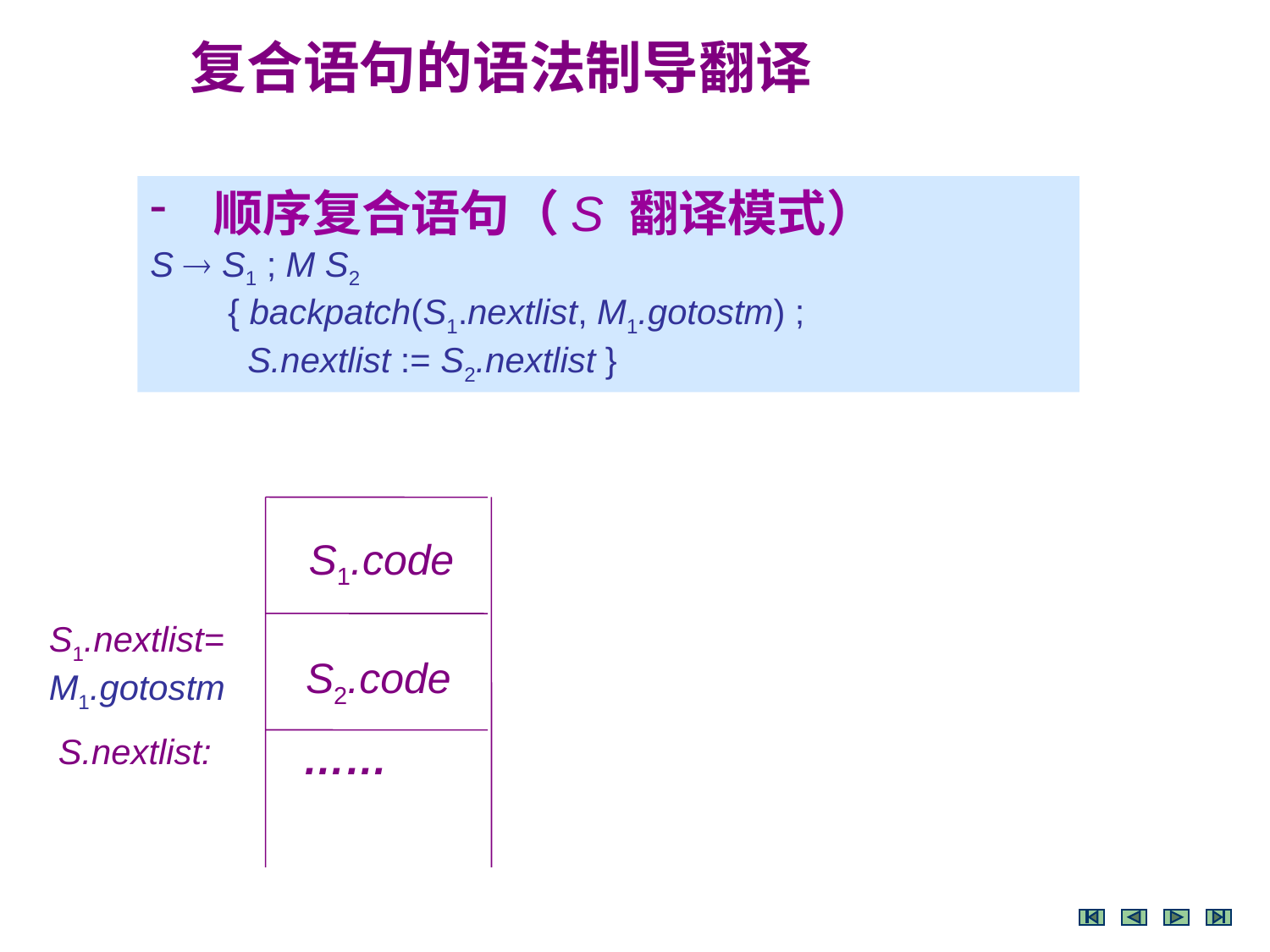

复合语句的语法制导翻译
  顺序复合语句（S 翻译模式）
S → S1 ; M S2
        { backpatch(S1.nextlist, M1.gotostm) ;
          S.nextlist := S2.nextlist }

S1.code
S1.nextlist=
M1.gotostm

S2.code
S.nextlist:
……